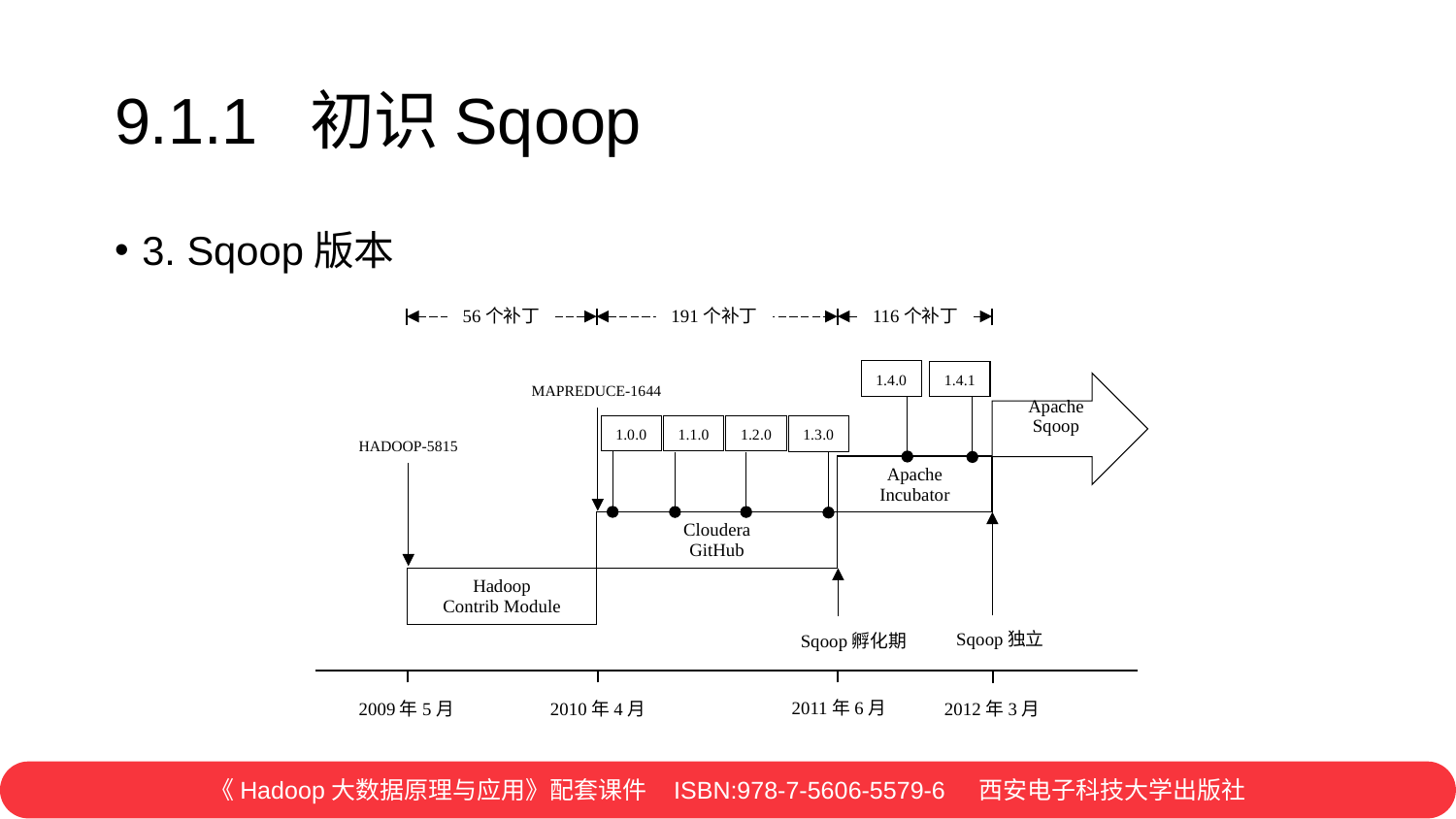

# 9.1.1  初识Sqoop
3. Sqoop版本

56个补丁
191个补丁
116个补丁
1.4.0
1.4.1
MAPREDUCE-1644
Apache Sqoop

1.0.0
1.1.0
1.2.0
1.3.0
HADOOP-5815
Apache
Incubator
Cloudera
GitHub
Hadoop
Contrib Module
Sqoop独立
Sqoop孵化期
2011年6月
2012年3月
2009年5月
2010年4月